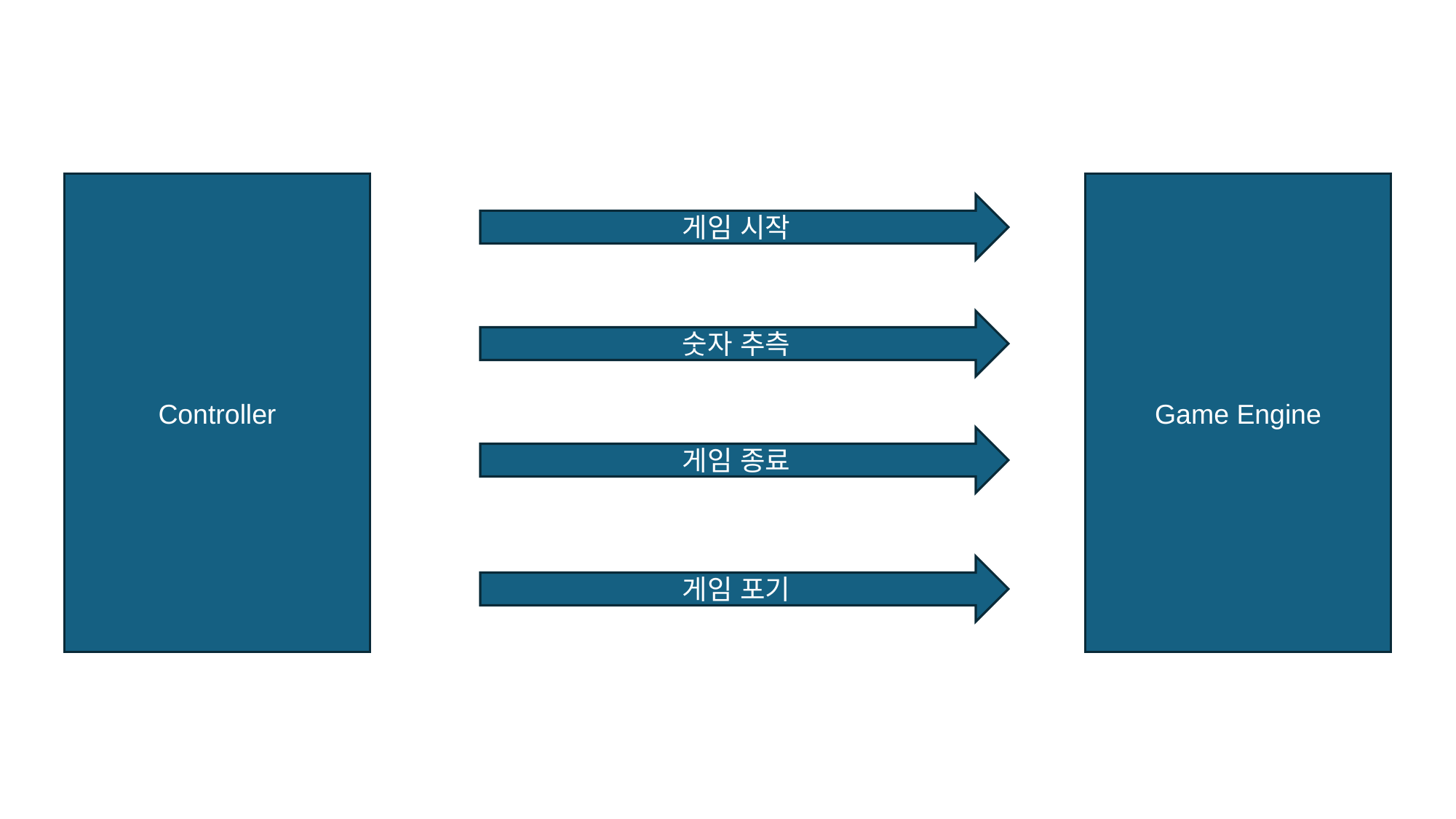

Controller
Game Engine
게임 시작
숫자 추측
게임 종료
게임 포기